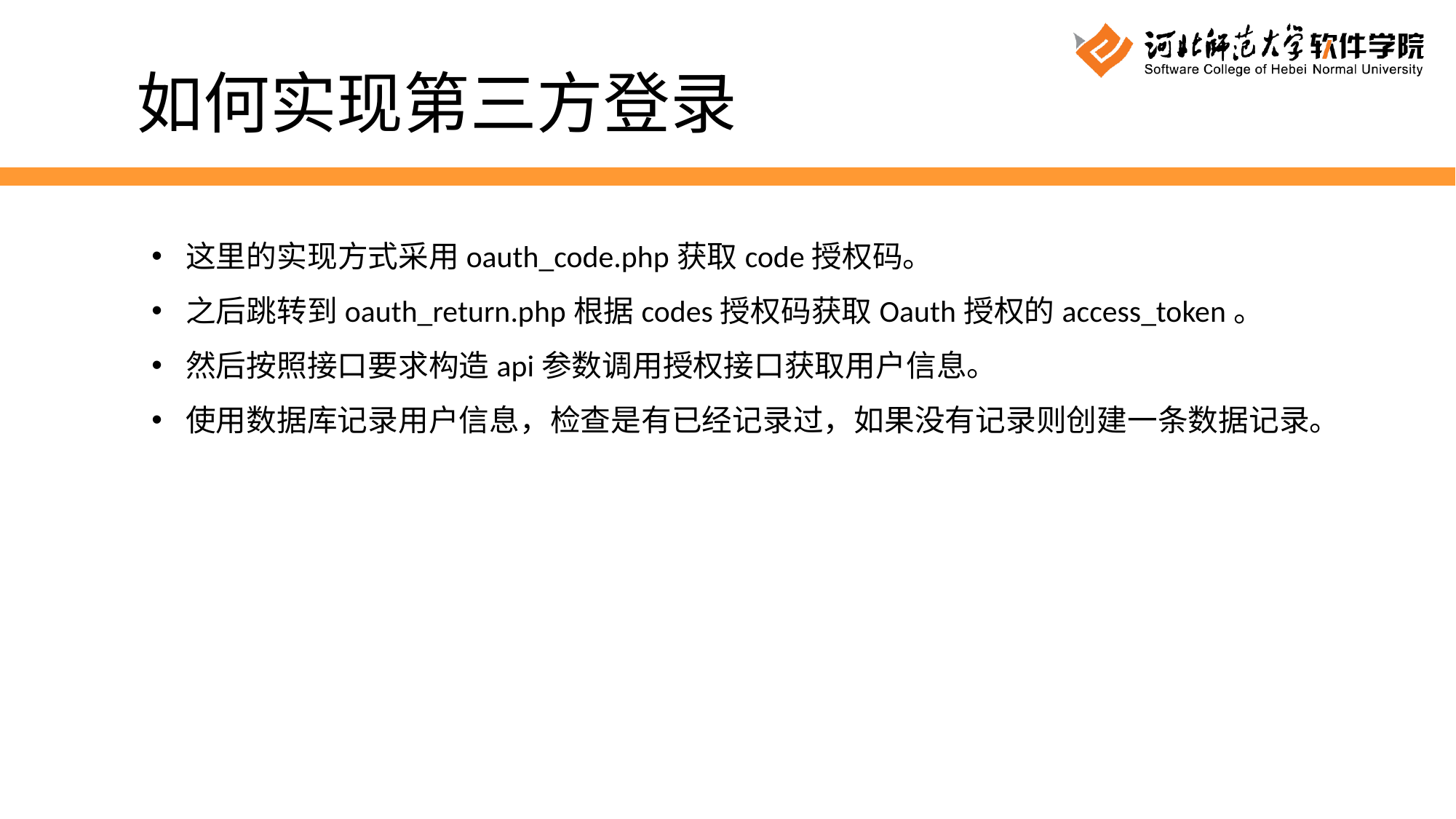

如何实现第三方登录
这里的实现方式采用oauth_code.php获取code授权码。
之后跳转到oauth_return.php根据codes授权码获取Oauth授权的access_token。
然后按照接口要求构造api参数调用授权接口获取用户信息。
使用数据库记录用户信息，检查是有已经记录过，如果没有记录则创建一条数据记录。